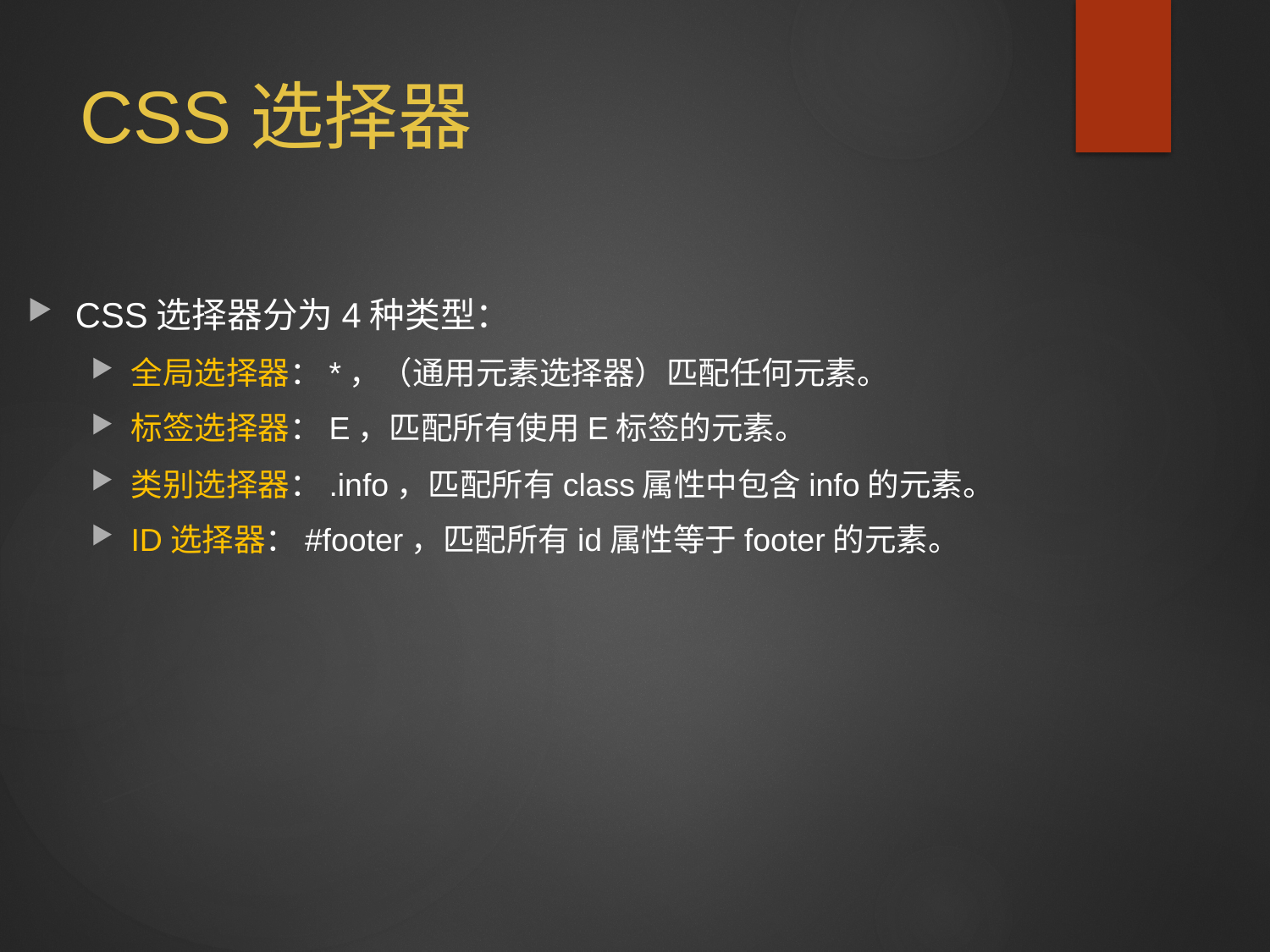

16
# CSS选择器
CSS选择器分为4种类型：
全局选择器：*，（通用元素选择器）匹配任何元素。
标签选择器：E，匹配所有使用E标签的元素。
类别选择器：.info，匹配所有class属性中包含info的元素。
ID选择器：#footer，匹配所有id属性等于footer的元素。